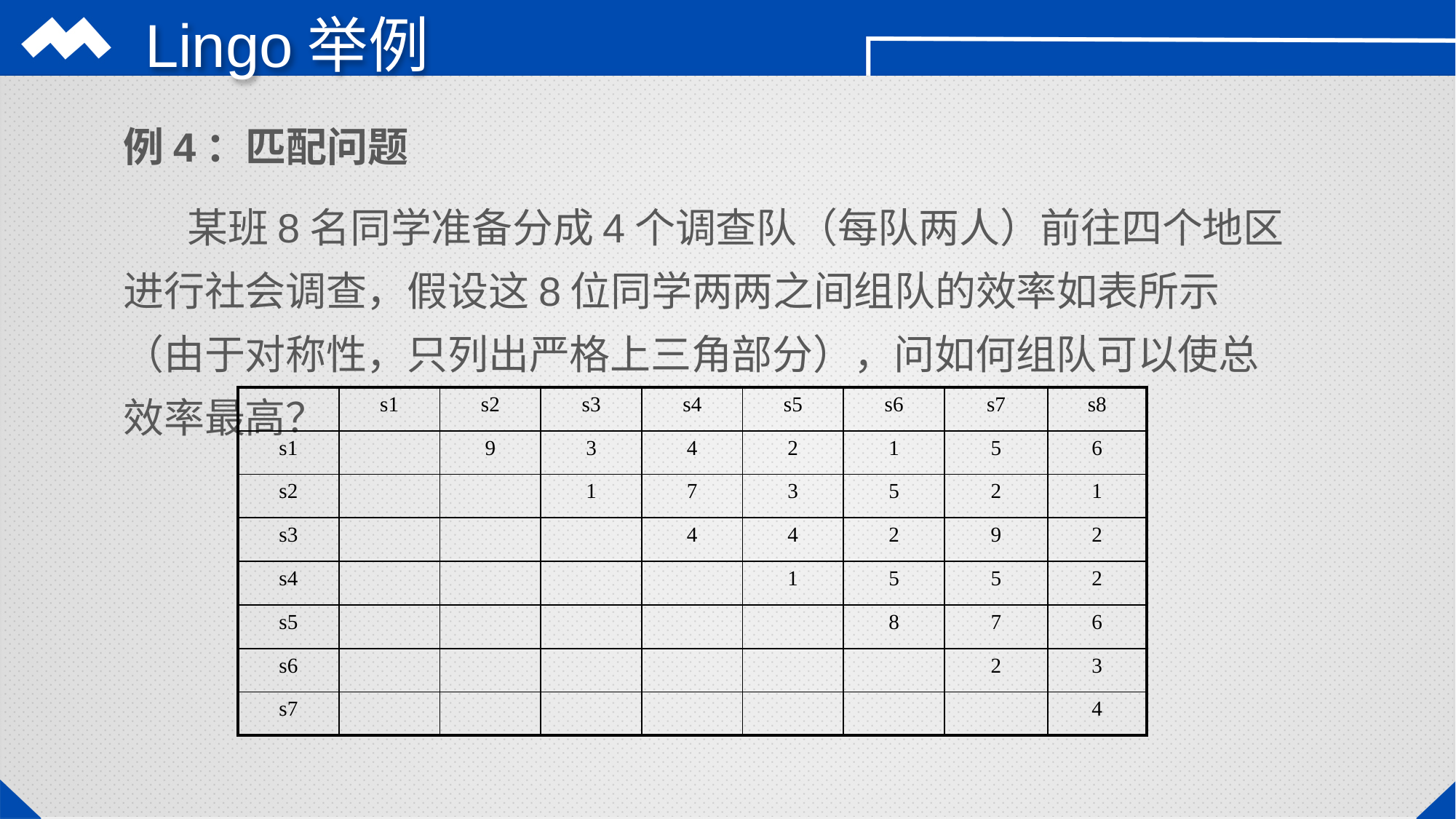

# Lingo举例
例4：匹配问题
      某班8名同学准备分成4个调查队（每队两人）前往四个地区进行社会调查，假设这8位同学两两之间组队的效率如表所示（由于对称性，只列出严格上三角部分），问如何组队可以使总效率最高？
|  | s1 | s2 | s3 | s4 | s5 | s6 | s7 | s8 |
| --- | --- | --- | --- | --- | --- | --- | --- | --- |
| s1 |  | 9 | 3 | 4 | 2 | 1 | 5 | 6 |
| s2 |  |  | 1 | 7 | 3 | 5 | 2 | 1 |
| s3 |  |  |  | 4 | 4 | 2 | 9 | 2 |
| s4 |  |  |  |  | 1 | 5 | 5 | 2 |
| s5 |  |  |  |  |  | 8 | 7 | 6 |
| s6 |  |  |  |  |  |  | 2 | 3 |
| s7 |  |  |  |  |  |  |  | 4 |